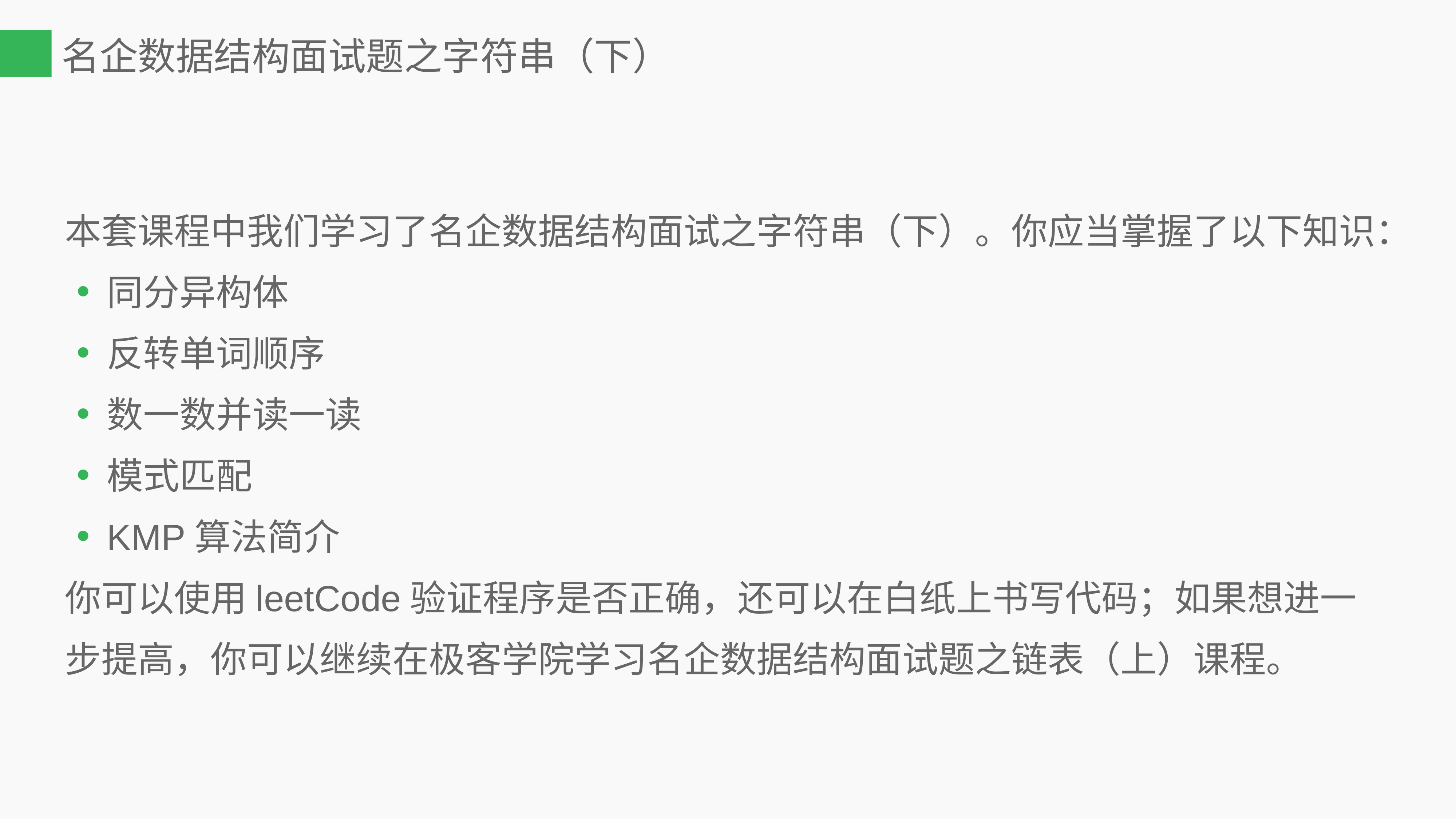

# 名企数据结构面试题之字符串（下）
本套课程中我们学习了名企数据结构面试之字符串（下）。你应当掌握了以下知识：
同分异构体
反转单词顺序
数一数并读一读
模式匹配
KMP算法简介
你可以使用leetCode验证程序是否正确，还可以在白纸上书写代码；如果想进一步提高，你可以继续在极客学院学习名企数据结构面试题之链表（上）课程。